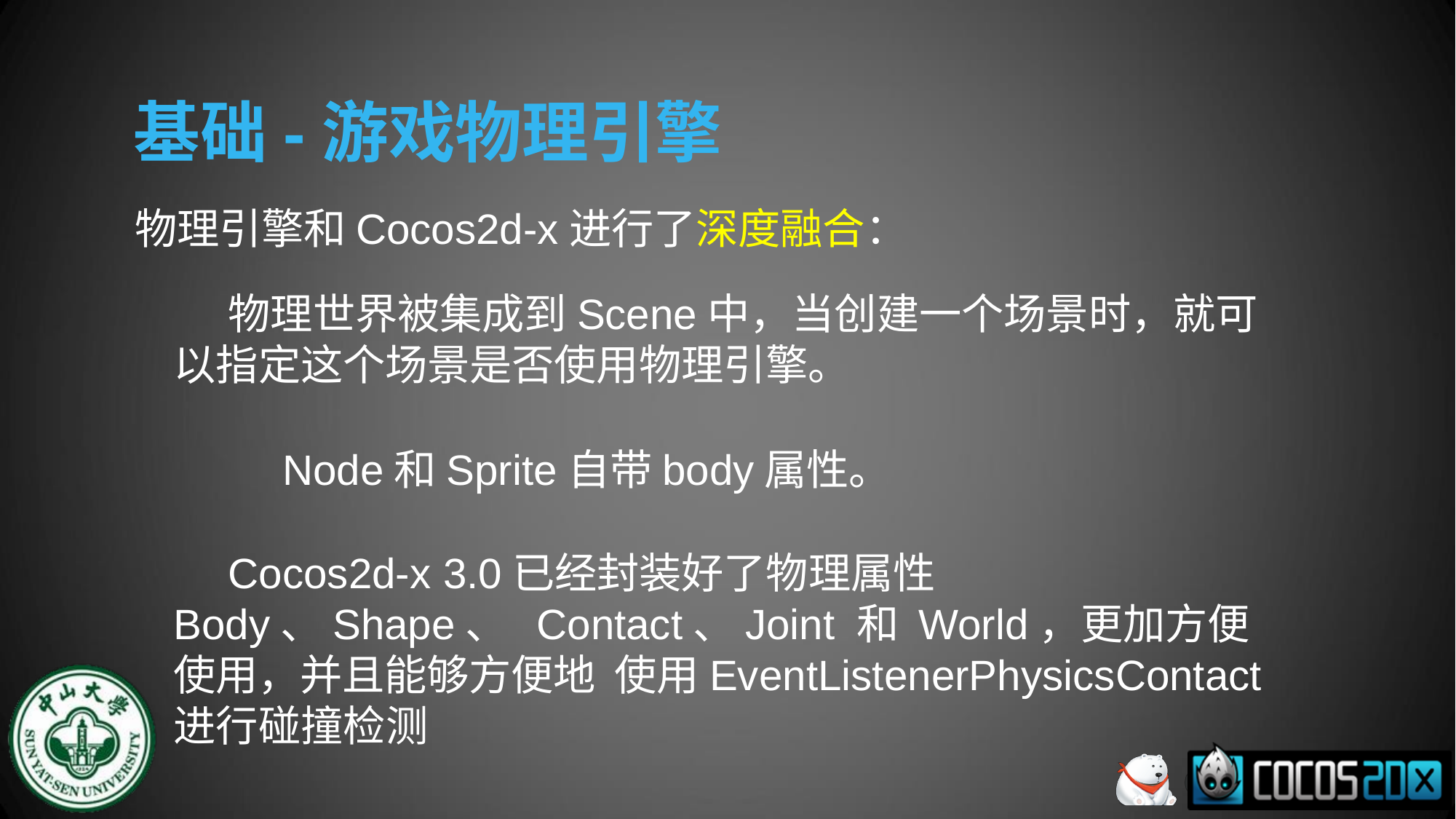

# 基础-游戏物理引擎
物理引擎和Cocos2d-x进行了深度融合：
物理世界被集成到Scene中，当创建一个场景时，就可  以指定这个场景是否使用物理引擎。

Node和Sprite自带body属性。

Cocos2d-x 3.0已经封装好了物理属性Body、Shape、  Contact、Joint 和 World，更加方便使用，并且能够方便地  使用EventListenerPhysicsContact进行碰撞检测